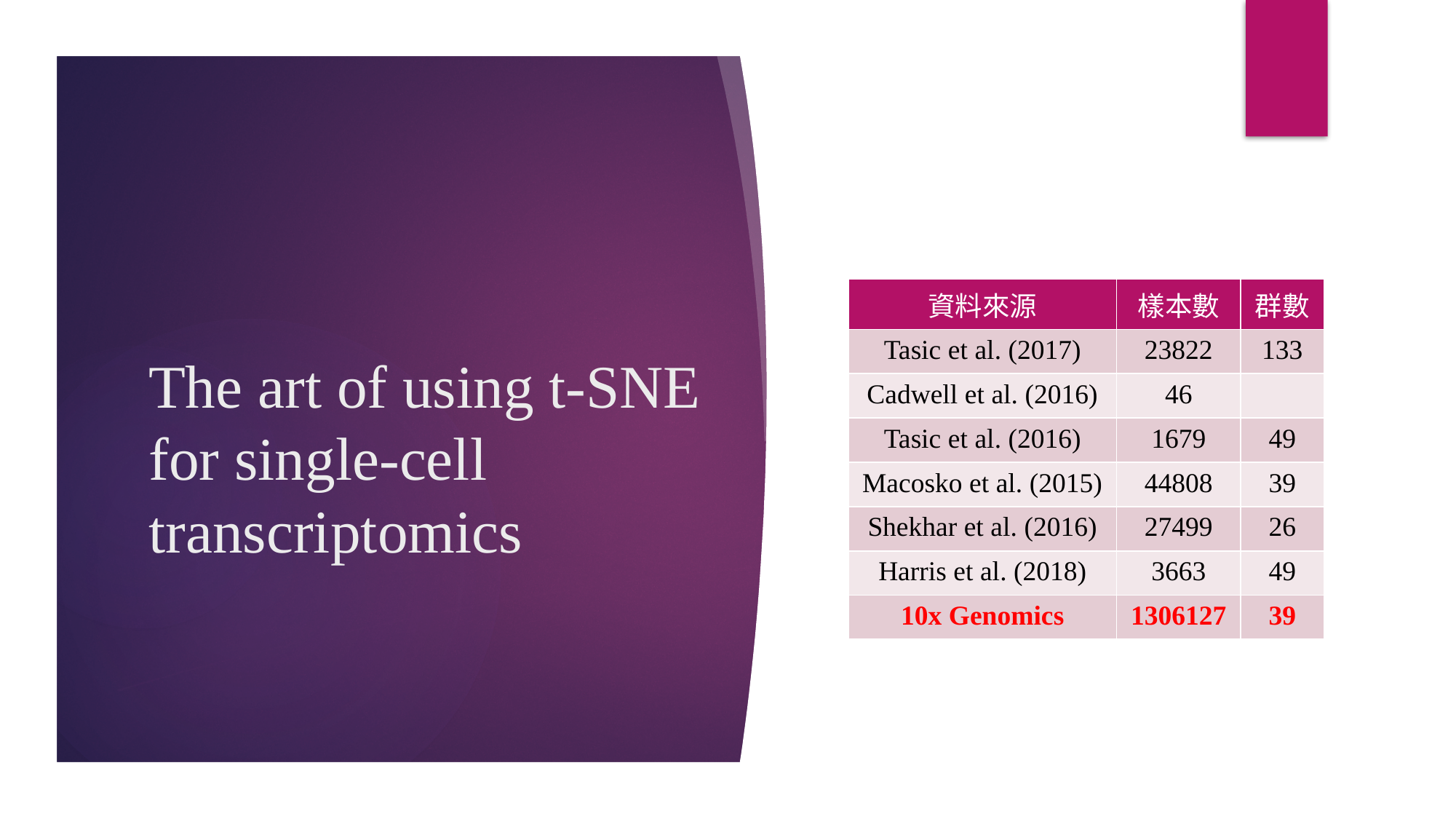

| 資料來源 | 樣本數 | 群數 |
| --- | --- | --- |
| Tasic et al. (2017) | 23822 | 133 |
| Cadwell et al. (2016) | 46 |  |
| Tasic et al. (2016) | 1679 | 49 |
| Macosko et al. (2015) | 44808 | 39 |
| Shekhar et al. (2016) | 27499 | 26 |
| Harris et al. (2018) | 3663 | 49 |
| 10x Genomics | 1306127 | 39 |
# The art of using t-SNE for single-cell transcriptomics